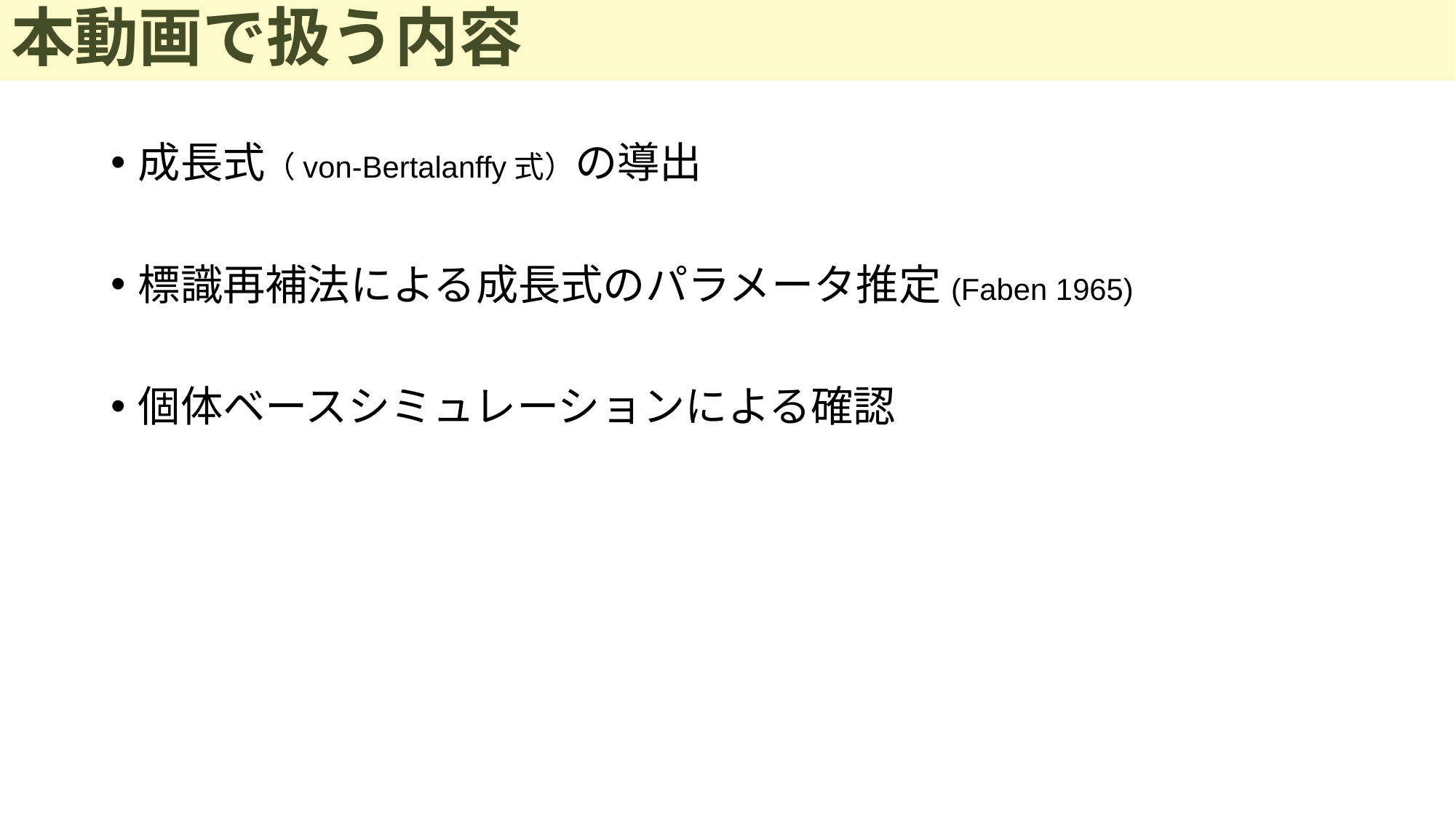

# 本動画で扱う内容
成長式（von-Bertalanffy式）の導出

標識再補法による成長式のパラメータ推定(Faben 1965)

個体ベースシミュレーションによる確認